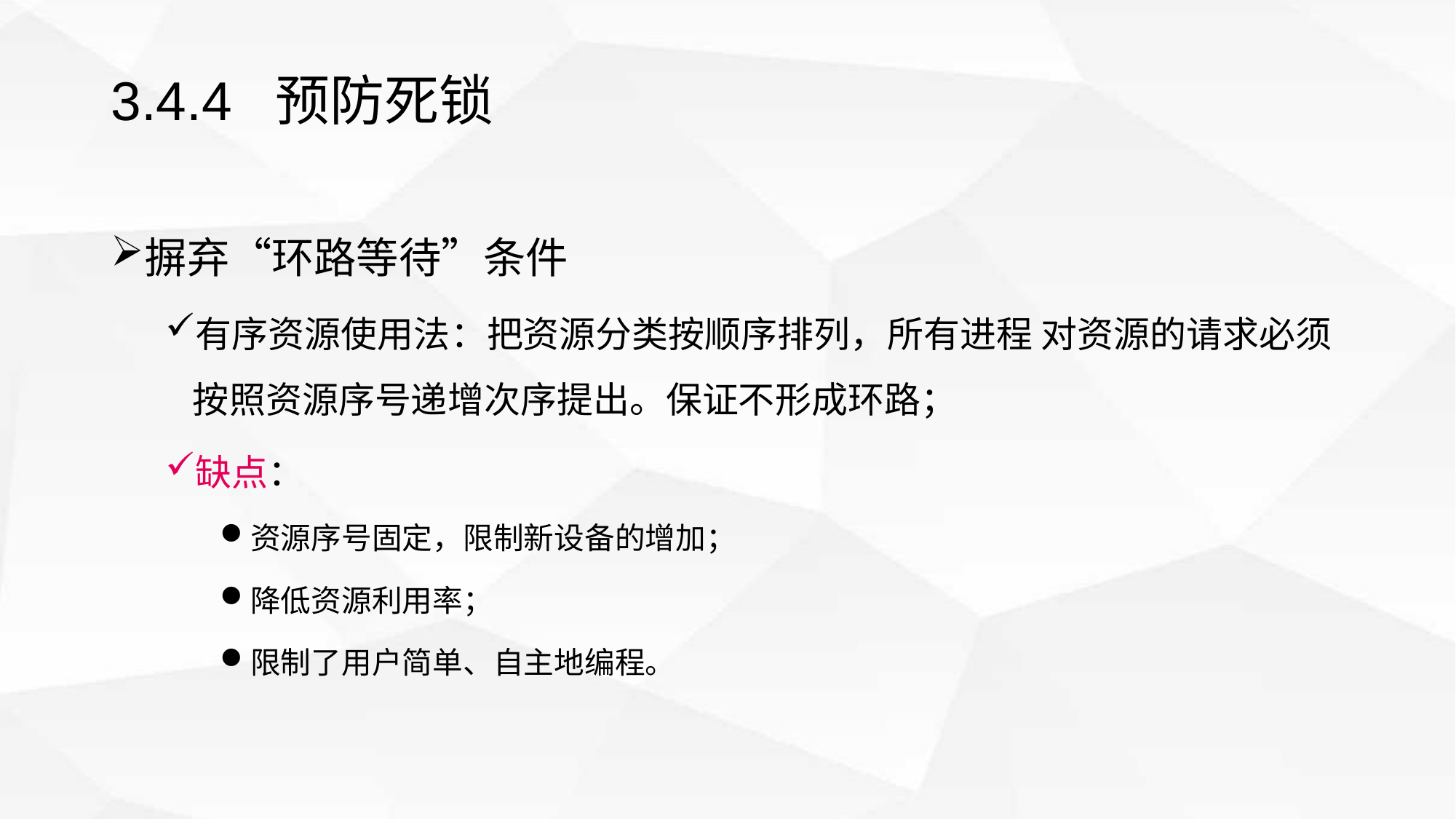

# 3.4.4  预防死锁
摒弃“环路等待”条件
有序资源使用法：把资源分类按顺序排列，所有进程 对资源的请求必须按照资源序号递增次序提出。保证不形成环路；
缺点：
资源序号固定，限制新设备的增加；
降低资源利用率；
限制了用户简单、自主地编程。